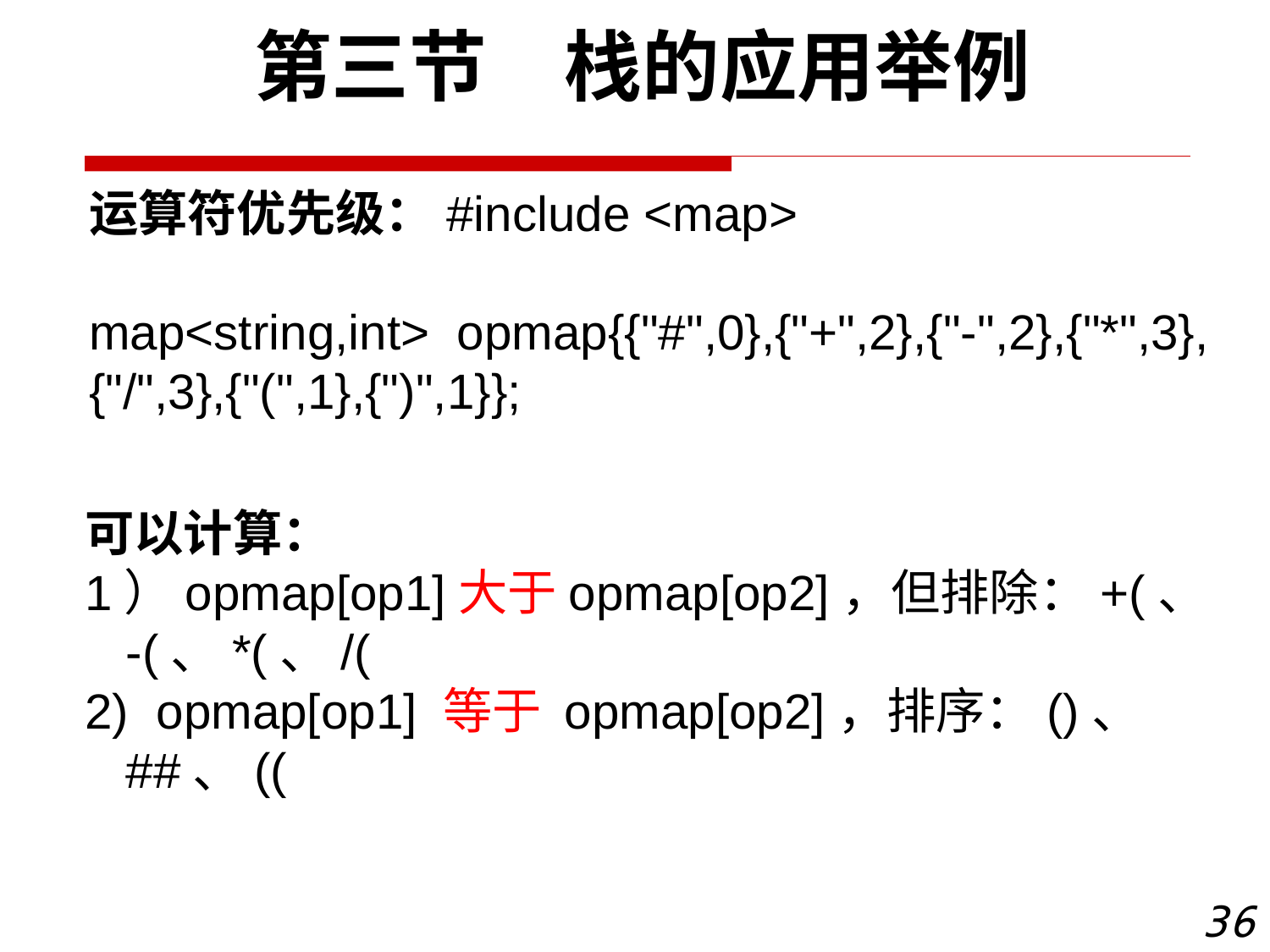

第三节　栈的应用举例
运算符优先级：#include <map>

map<string,int>  opmap{{"#",0},{"+",2},{"-",2},{"*",3},{"/",3},{"(",1},{")",1}};
可以计算：
1）opmap[op1]大于opmap[op2]，但排除：+(、
   -(、*(、/(
opmap[op1] 等于 opmap[op2]，排序：()、
   ##、((
36